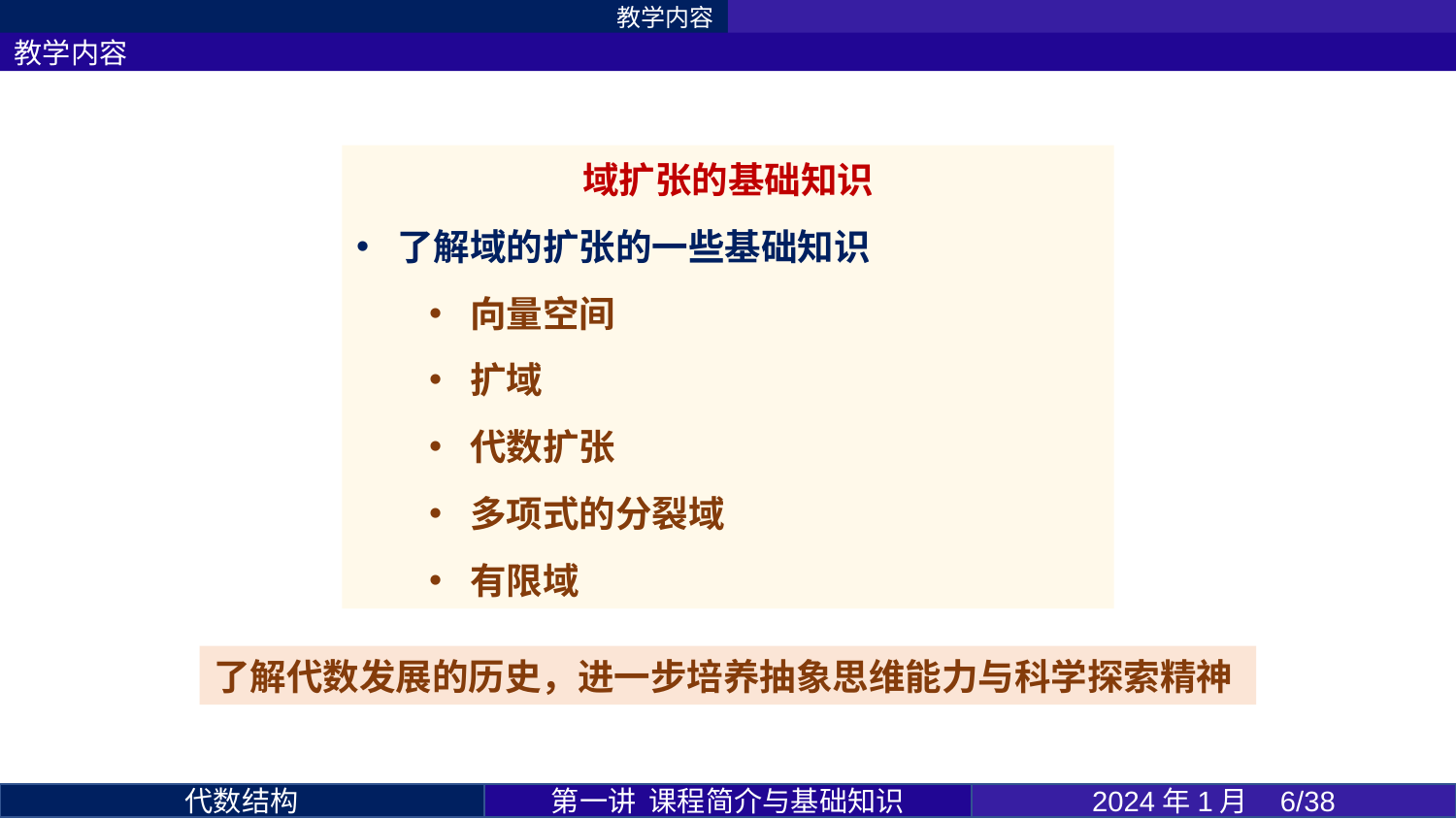

教学内容
教学内容
域扩张的基础知识
了解域的扩张的一些基础知识
向量空间
扩域
代数扩张
多项式的分裂域
有限域
了解代数发展的历史，进一步培养抽象思维能力与科学探索精神
第一讲  课程简介与基础知识
2024年1月    6/38
代数结构